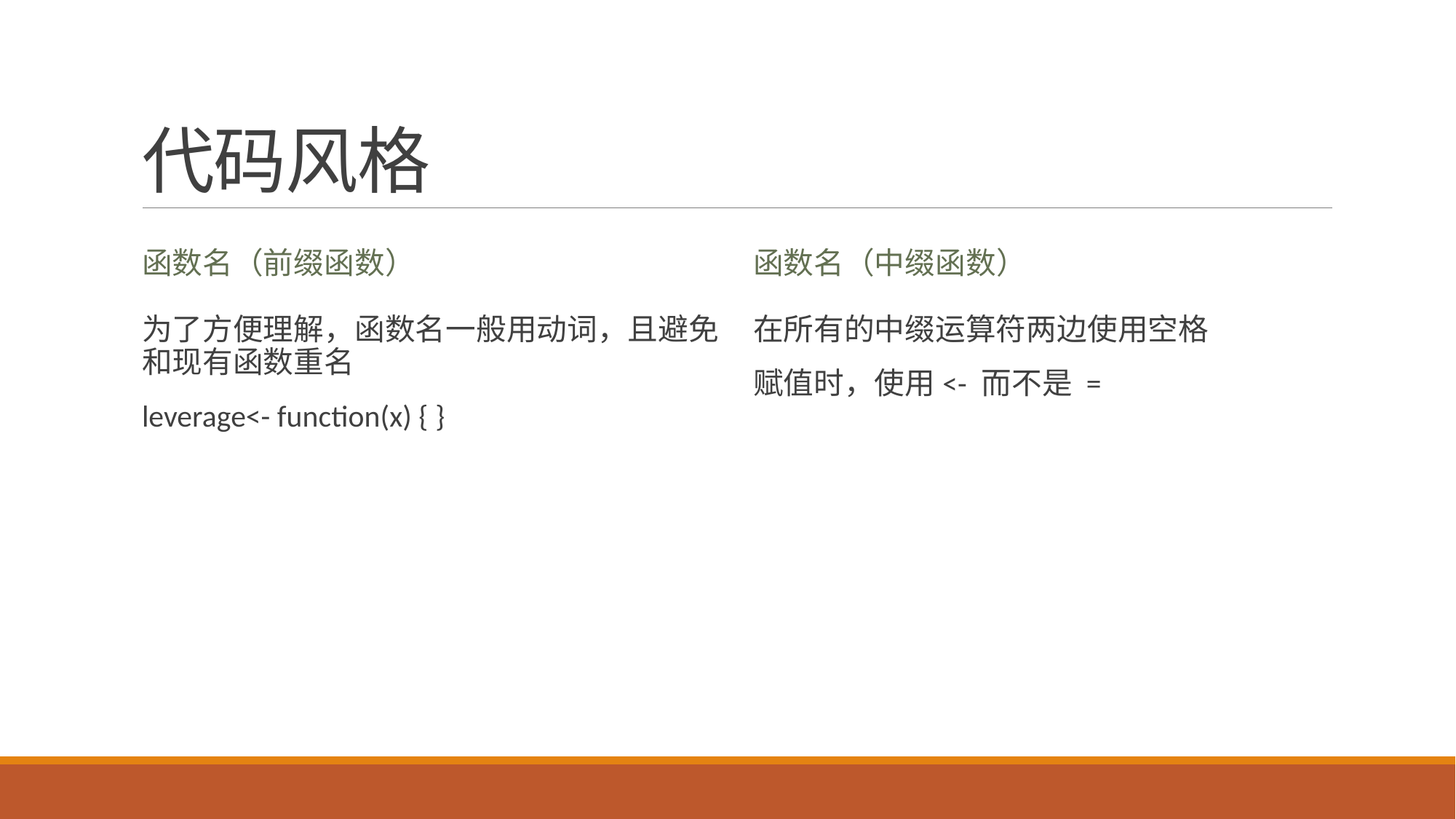

# 代码风格
函数名（前缀函数）
函数名（中缀函数）
为了方便理解，函数名一般用动词，且避免和现有函数重名
leverage<- function(x) { }

在所有的中缀运算符两边使用空格
赋值时，使用<- 而不是 =